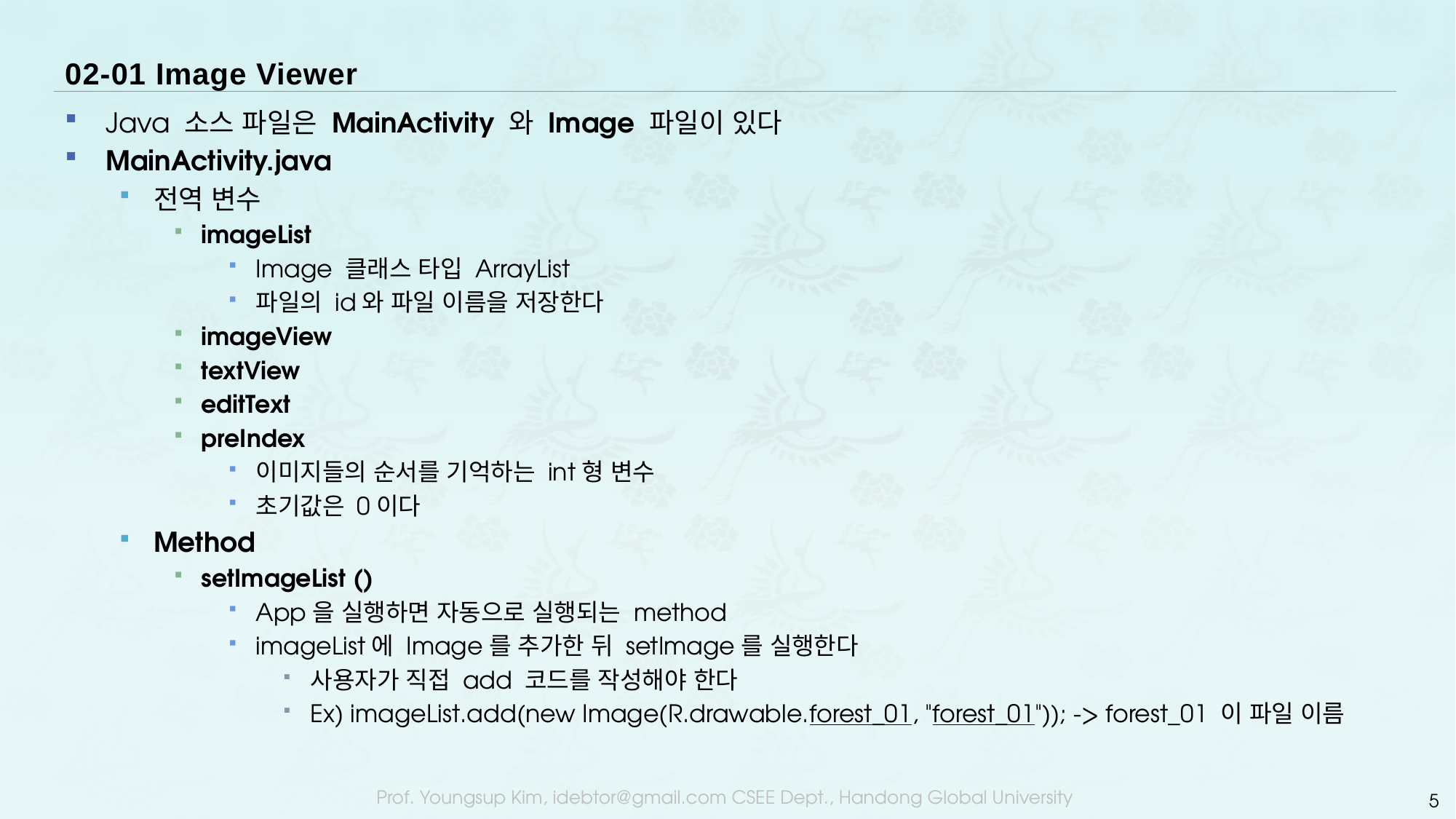

# 02-01 Image Viewer
Java 소스 파일은 MainActivity 와 Image 파일이 있다
MainActivity.java
전역 변수
imageList
Image 클래스 타입 ArrayList
파일의 id와 파일 이름을 저장한다
imageView
textView
editText
preIndex
이미지들의 순서를 기억하는 int형 변수
초기값은 0이다
Method
setImageList ()
App을 실행하면 자동으로 실행되는 method
imageList에 Image를 추가한 뒤 setImage를 실행한다
사용자가 직접 add 코드를 작성해야 한다
Ex) imageList.add(new Image(R.drawable.forest_01, "forest_01")); -> forest_01 이 파일 이름

5